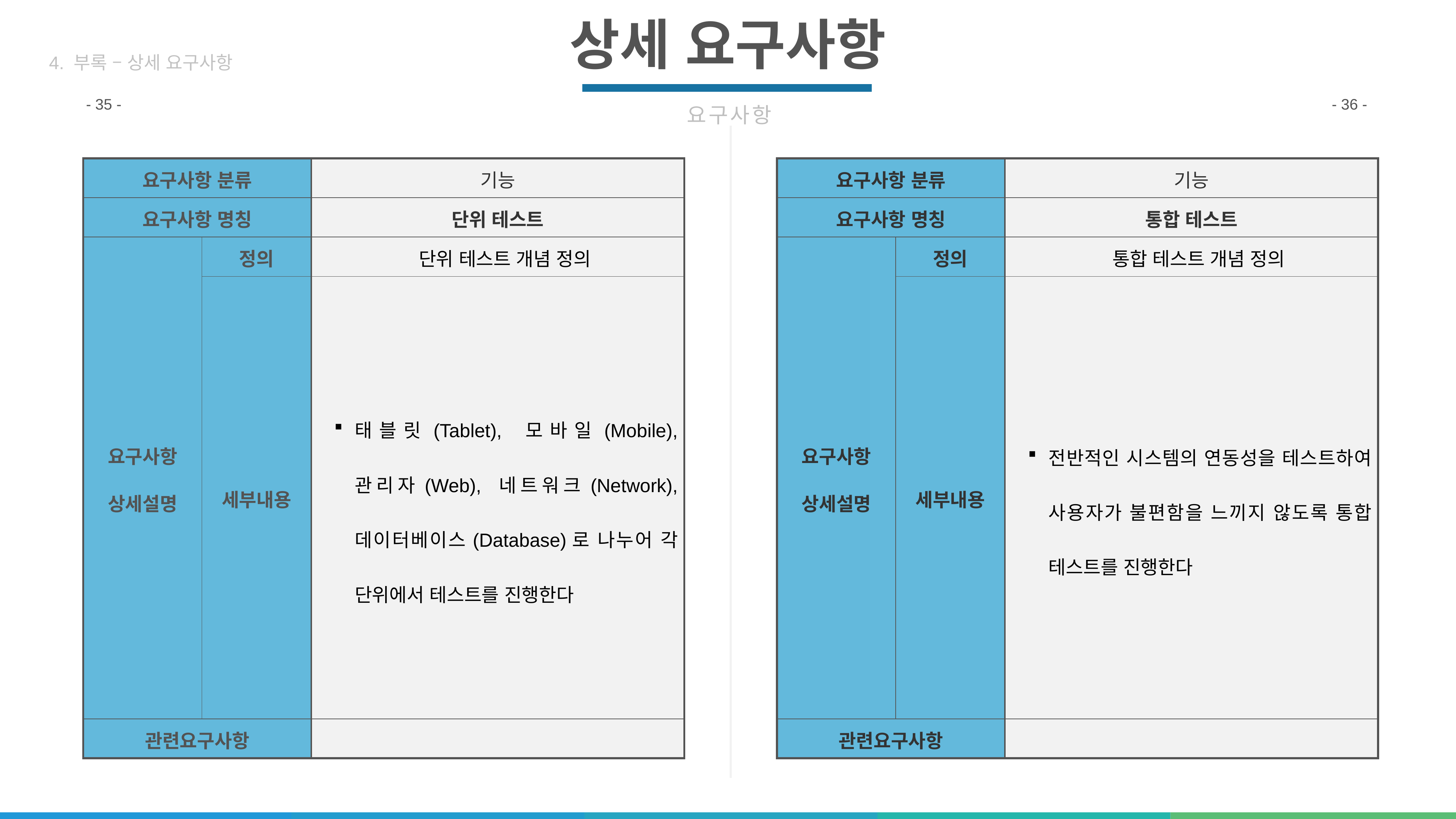

상세 요구사항
4. 부록 – 상세 요구사항

요구사항
- 35 -
- 36 -
| 요구사항 분류 |  | 기능 |
| --- | --- | --- |
| 요구사항 명칭 |  | 단위 테스트 |
| 요구사항 상세설명 | 정의 | 단위 테스트 개념 정의 |
|  | 세부내용 | 태블릿(Tablet), 모바일(Mobile), 관리자(Web), 네트워크(Network), 데이터베이스(Database)로 나누어 각 단위에서 테스트를 진행한다 |
| 관련요구사항 |  |  |
| 요구사항 분류 |  | 기능 |
| --- | --- | --- |
| 요구사항 명칭 |  | 통합 테스트 |
| 요구사항 상세설명 | 정의 | 통합 테스트 개념 정의 |
|  | 세부내용 | 전반적인 시스템의 연동성을 테스트하여 사용자가 불편함을 느끼지 않도록 통합 테스트를 진행한다 |
| 관련요구사항 |  |  |